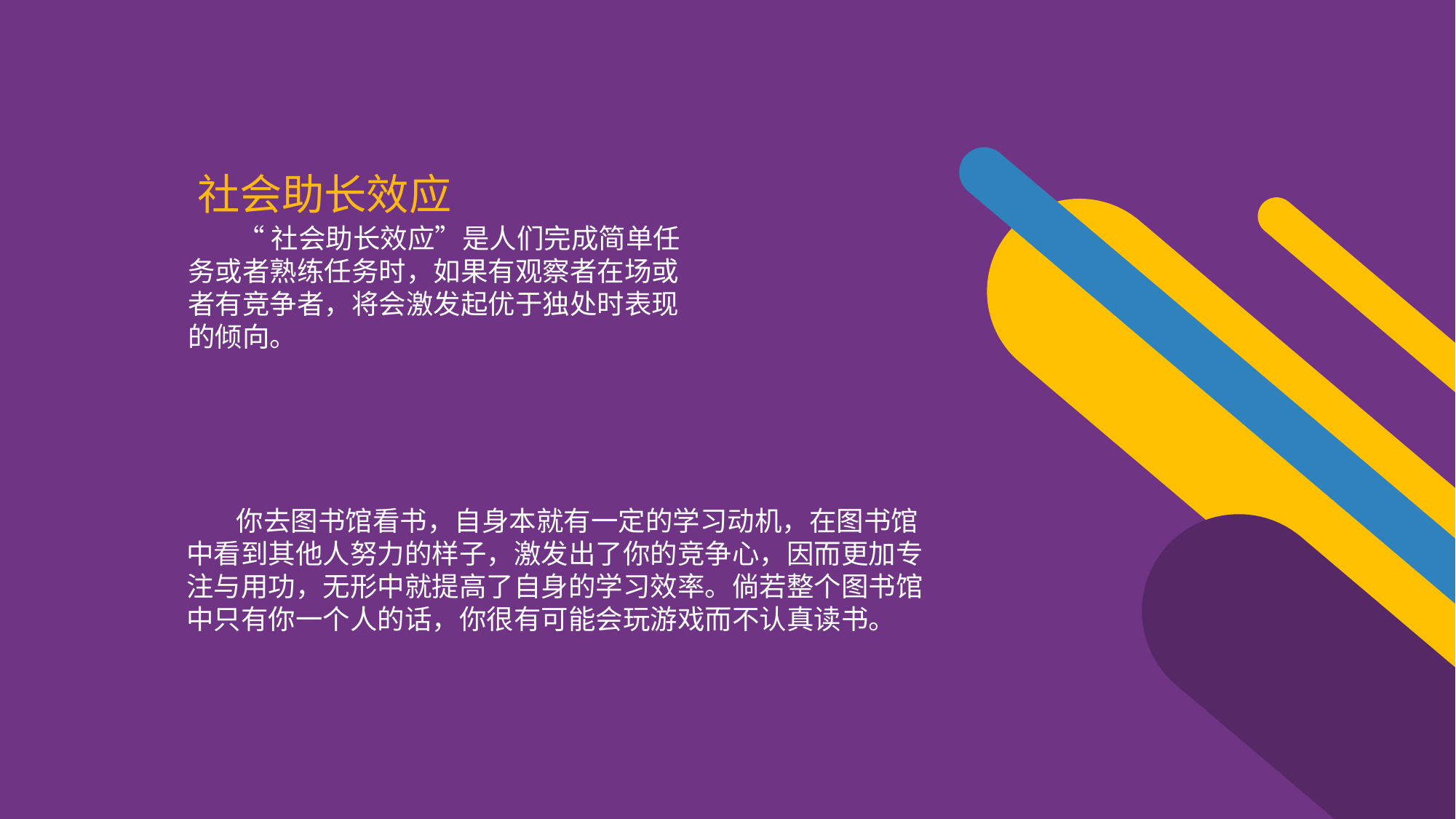

社会助长效应
        “社会助长效应”是人们完成简单任务或者熟练任务时，如果有观察者在场或者有竞争者，将会激发起优于独处时表现的倾向。

       你去图书馆看书，自身本就有一定的学习动机，在图书馆中看到其他人努力的样子，激发出了你的竞争心，因而更加专注与用功，无形中就提高了自身的学习效率。倘若整个图书馆中只有你一个人的话，你很有可能会玩游戏而不认真读书。